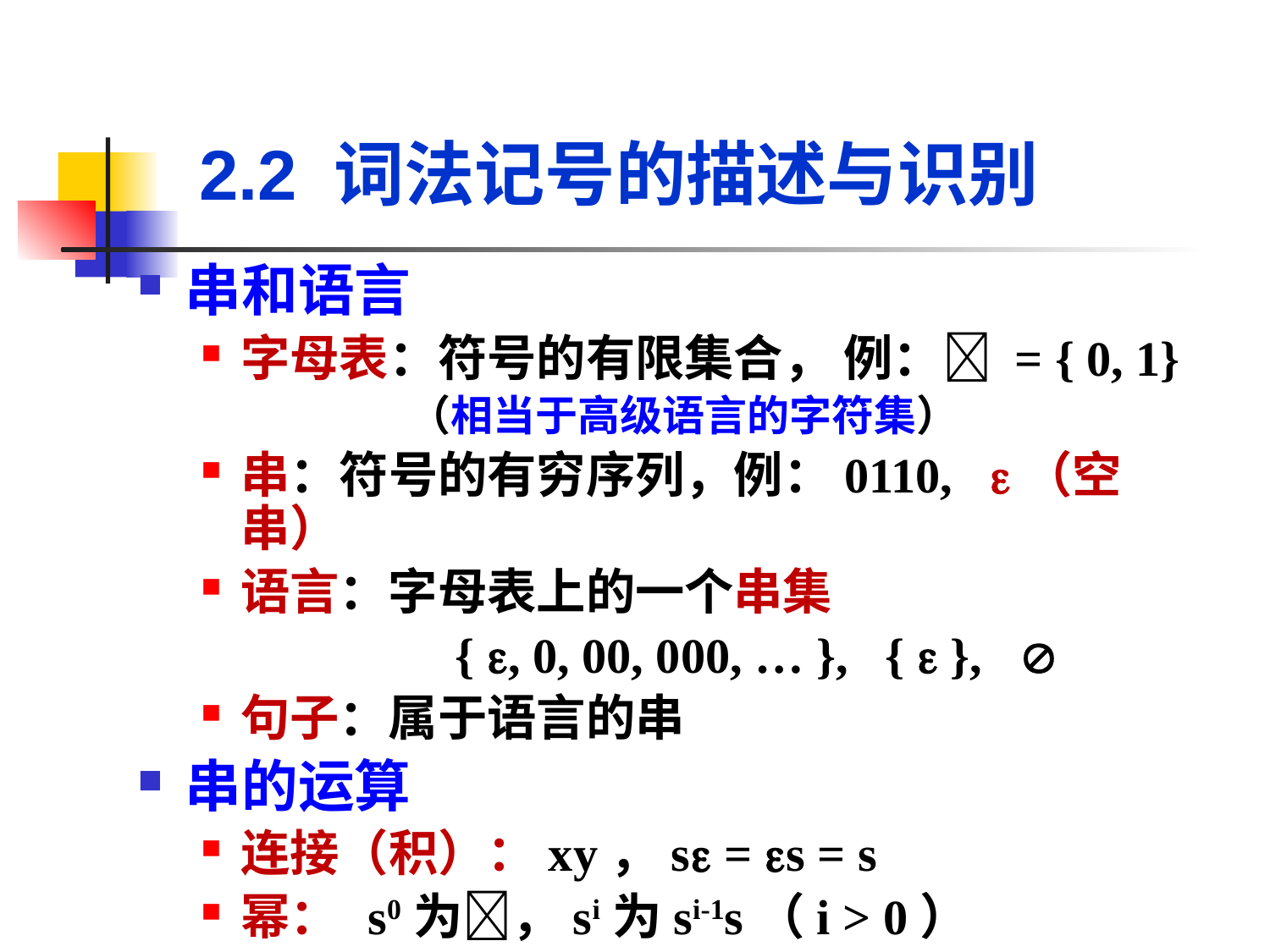

# 2.2 词法记号的描述与识别
串和语言
字母表：符号的有限集合， 例：∑ = { 0, 1}
              （相当于高级语言的字符集）
串：符号的有穷序列，例：0110,   ε（空串）
语言：字母表上的一个串集
		{ ε, 0, 00, 000, … },   { ε },   ∅
句子：属于语言的串
串的运算
连接（积）：xy，sε = εs = s
幂：	s0为ε，si为si-1s（i > 0）